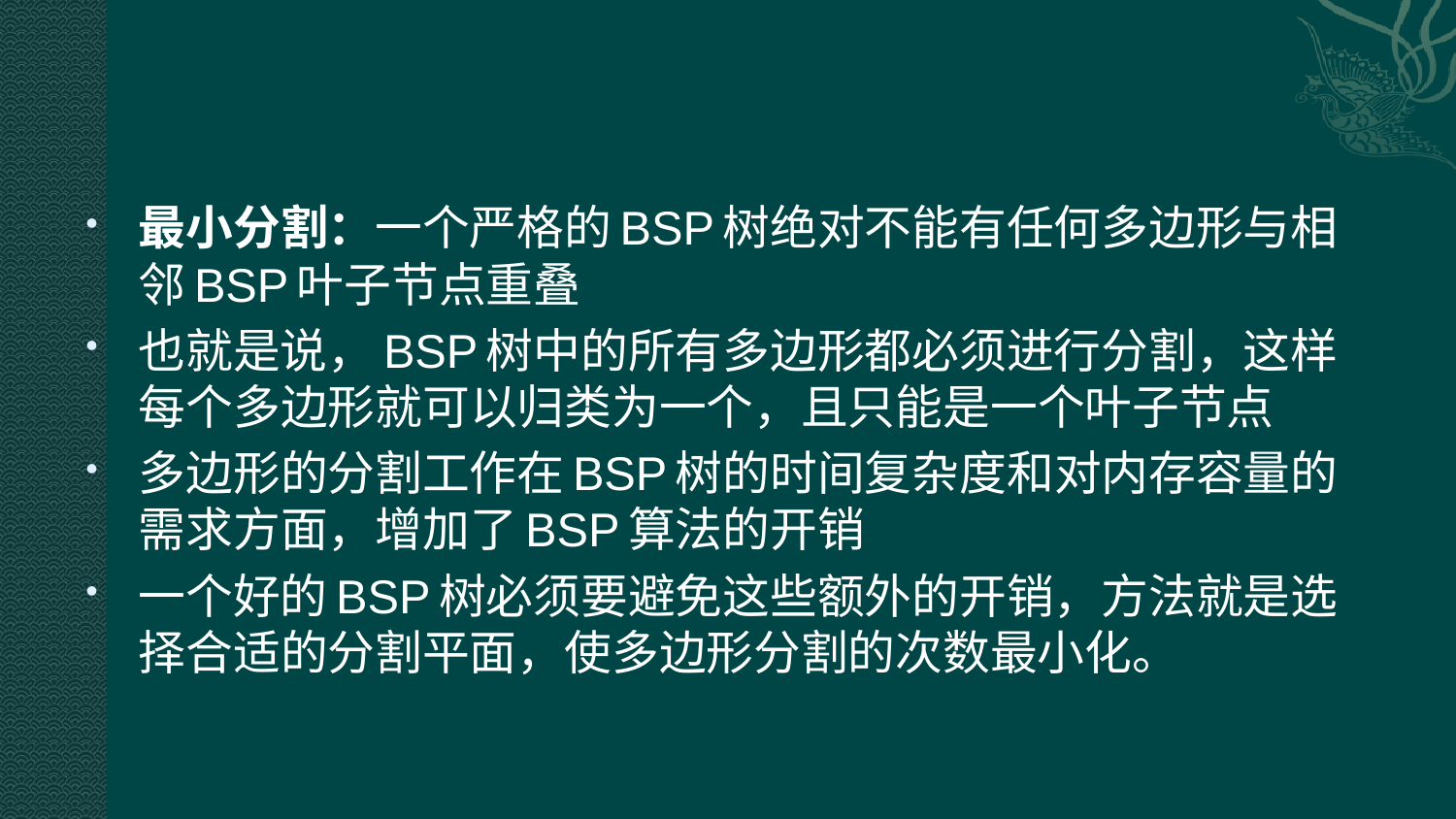

#
最小分割：一个严格的BSP树绝对不能有任何多边形与相邻BSP叶子节点重叠
也就是说，BSP树中的所有多边形都必须进行分割，这样每个多边形就可以归类为一个，且只能是一个叶子节点
多边形的分割工作在BSP树的时间复杂度和对内存容量的需求方面，增加了BSP算法的开销
一个好的BSP树必须要避免这些额外的开销，方法就是选择合适的分割平面，使多边形分割的次数最小化。